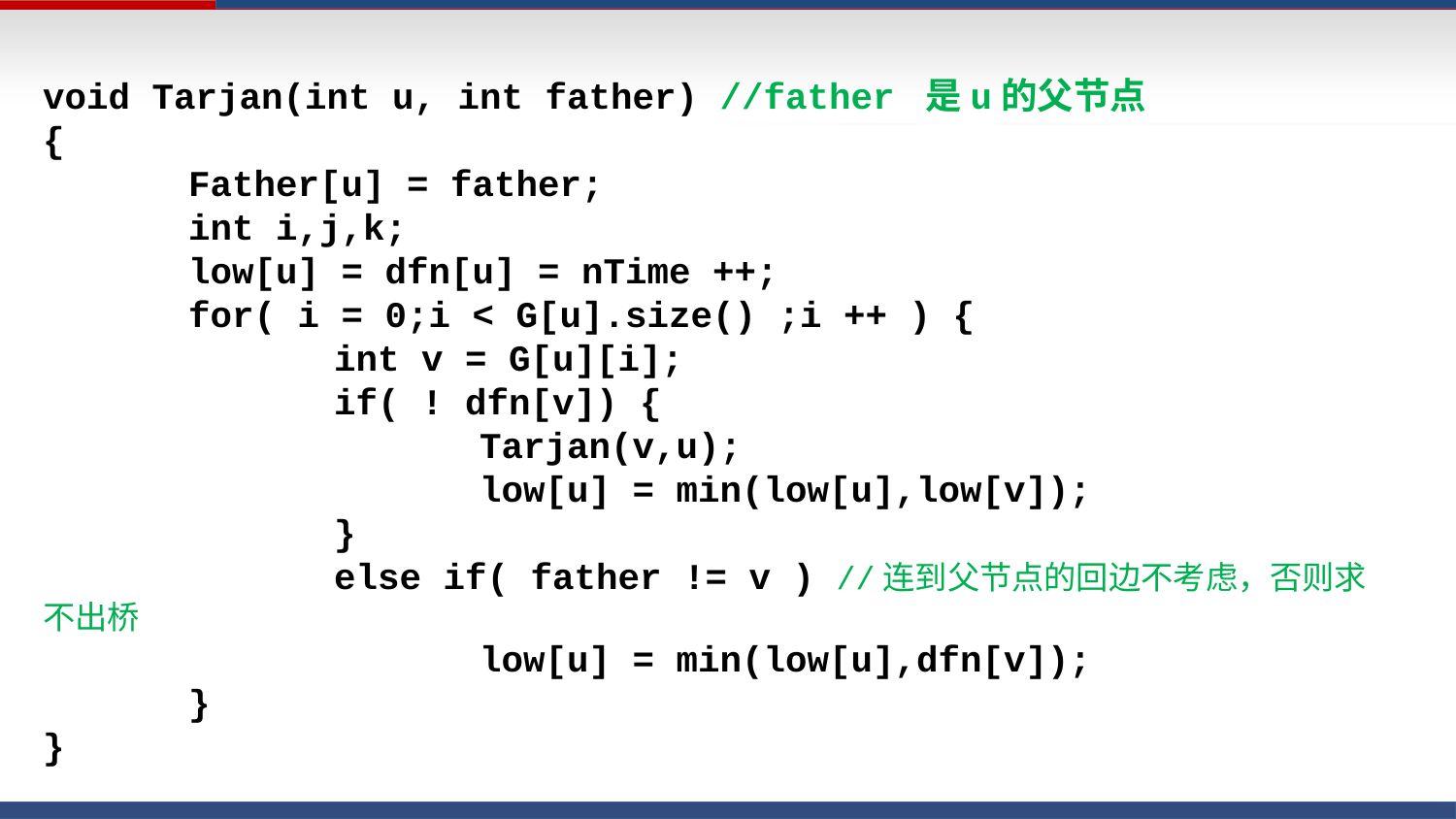

void Tarjan(int u, int father) //father 是u的父节点
{
	Father[u] = father;
	int i,j,k;
	low[u] = dfn[u] = nTime ++;
	for( i = 0;i < G[u].size() ;i ++ ) {
		int v = G[u][i];
		if( ! dfn[v]) {
			Tarjan(v,u);
			low[u] = min(low[u],low[v]);
		}
		else if( father != v ) //连到父节点的回边不考虑，否则求不出桥
			low[u] = min(low[u],dfn[v]);
	}
}